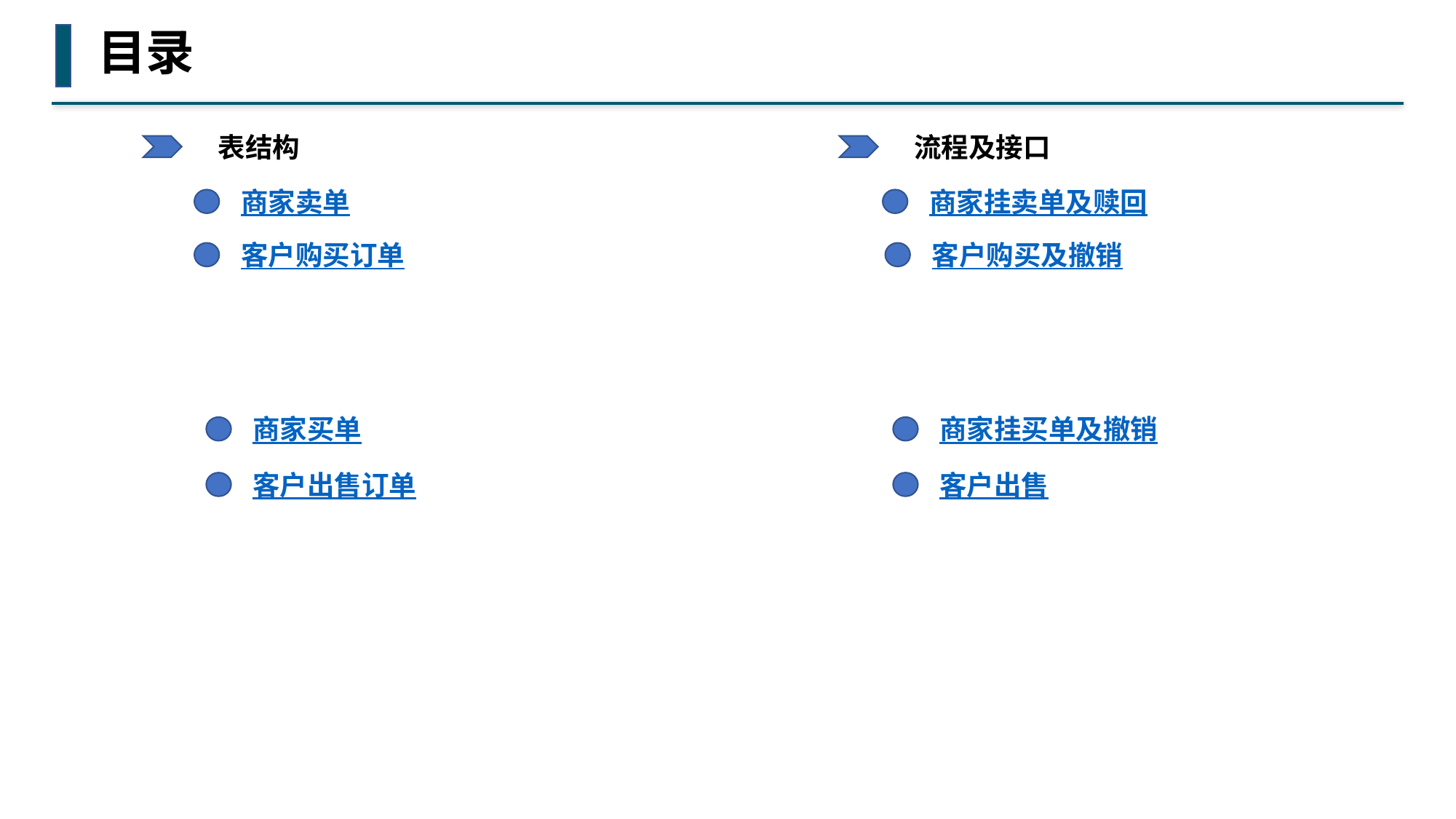

目录

表结构

流程及接口

商家卖单

商家挂卖单及赎回

客户购买订单

客户购买及撤销

商家买单

商家挂买单及撤销

客户出售订单

客户出售